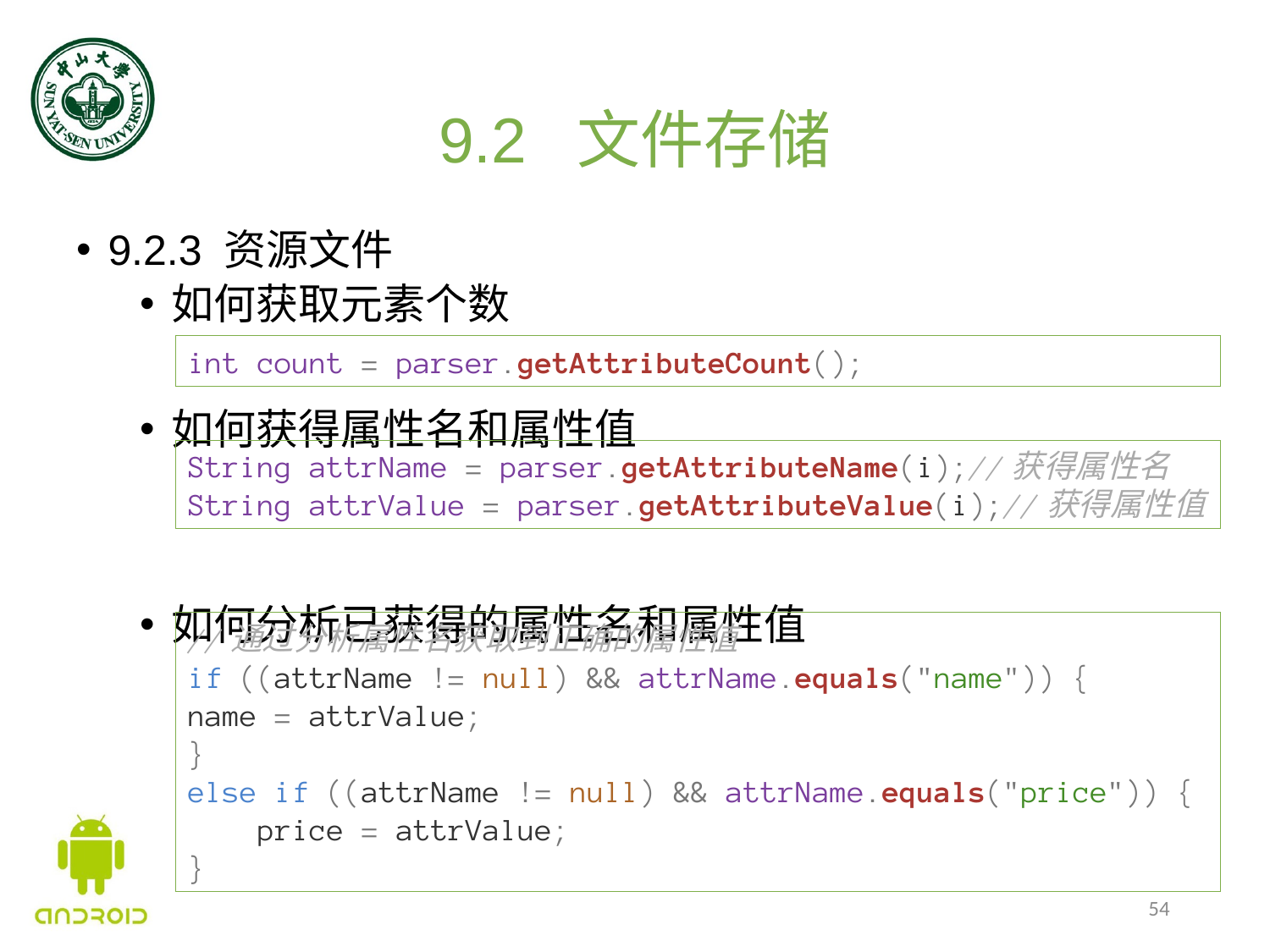

# 9.2  文件存储
9.2.3 资源文件
如何获取元素个数

如何获得属性名和属性值

如何分析已获得的属性名和属性值
int count = parser.getAttributeCount();
String attrName = parser.getAttributeName(i);//获得属性名
String attrValue = parser.getAttributeValue(i);//获得属性值
//通过分析属性名获取到正确的属性值
if ((attrName != null) && attrName.equals("name")) {
name = attrValue;
}
else if ((attrName != null) && attrName.equals("price")) {
    price = attrValue;
}
54